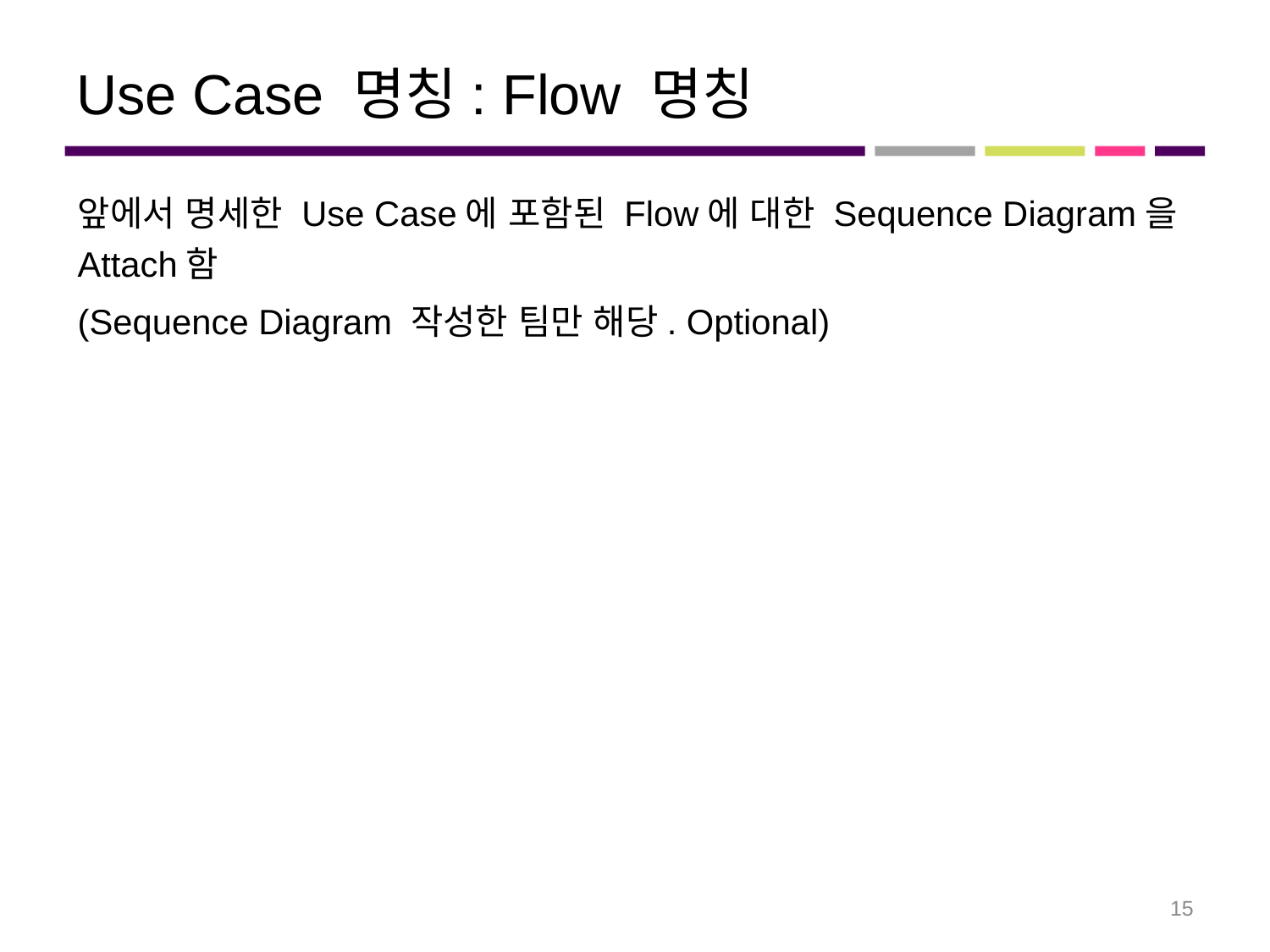

# Use Case 명칭: Flow 명칭
앞에서 명세한 Use Case에 포함된 Flow에 대한 Sequence Diagram을 Attach함
(Sequence Diagram 작성한 팀만 해당. Optional)
15